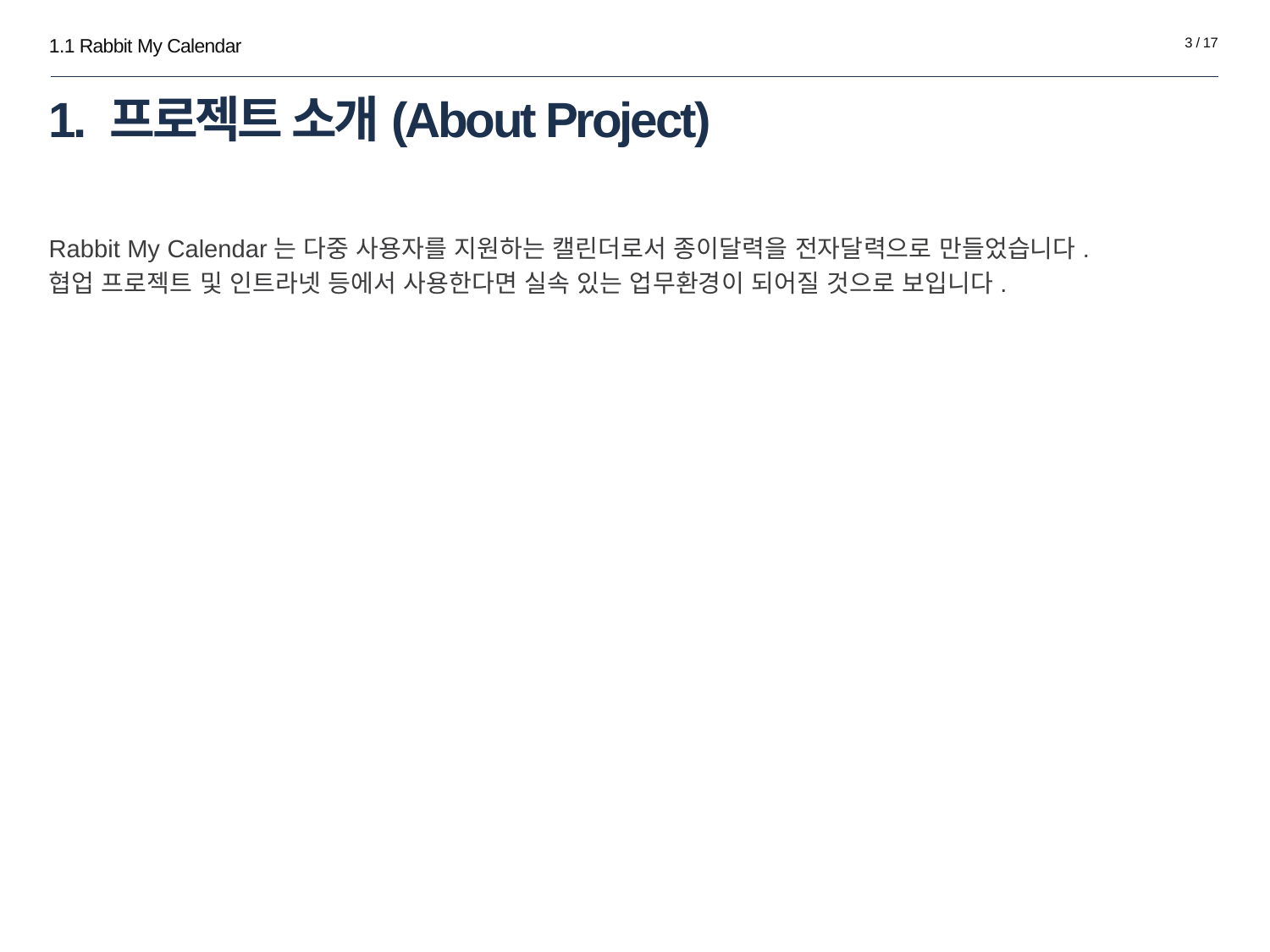

1.1 Rabbit My Calendar
3 / 17
# 1. 프로젝트 소개(About Project)
Rabbit My Calendar는 다중 사용자를 지원하는 캘린더로서 종이달력을 전자달력으로 만들었습니다.
협업 프로젝트 및 인트라넷 등에서 사용한다면 실속 있는 업무환경이 되어질 것으로 보입니다.